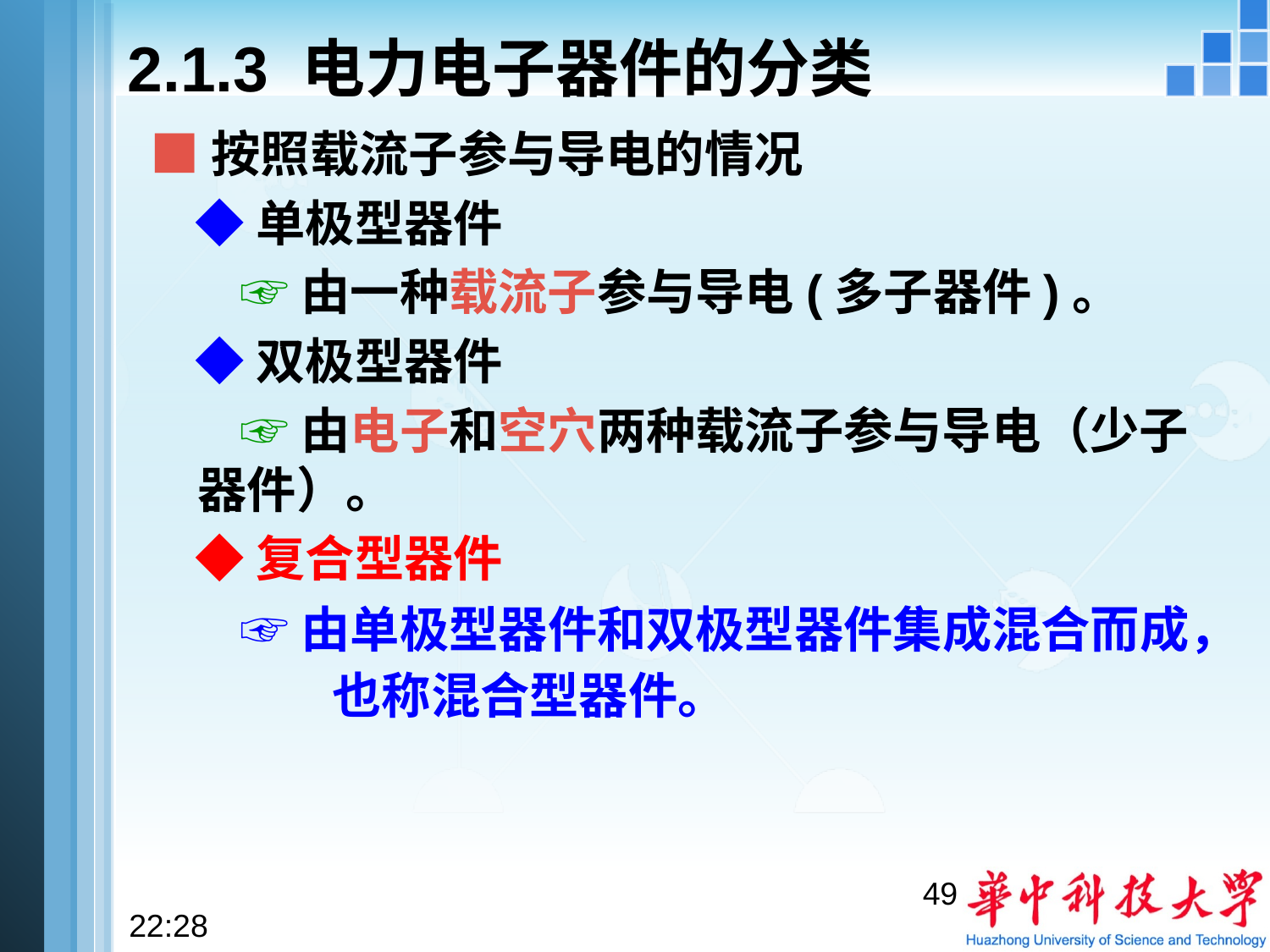

# 2.1.3 电力电子器件的分类
■按照载流子参与导电的情况
    ◆单极型器件
        ☞由一种载流子参与导电(多子器件)。
    ◆双极型器件
        ☞由电子和空穴两种载流子参与导电（少子器件）。
    ◆复合型器件
        ☞由单极型器件和双极型器件集成混合而成，            也称混合型器件。

49
22:28